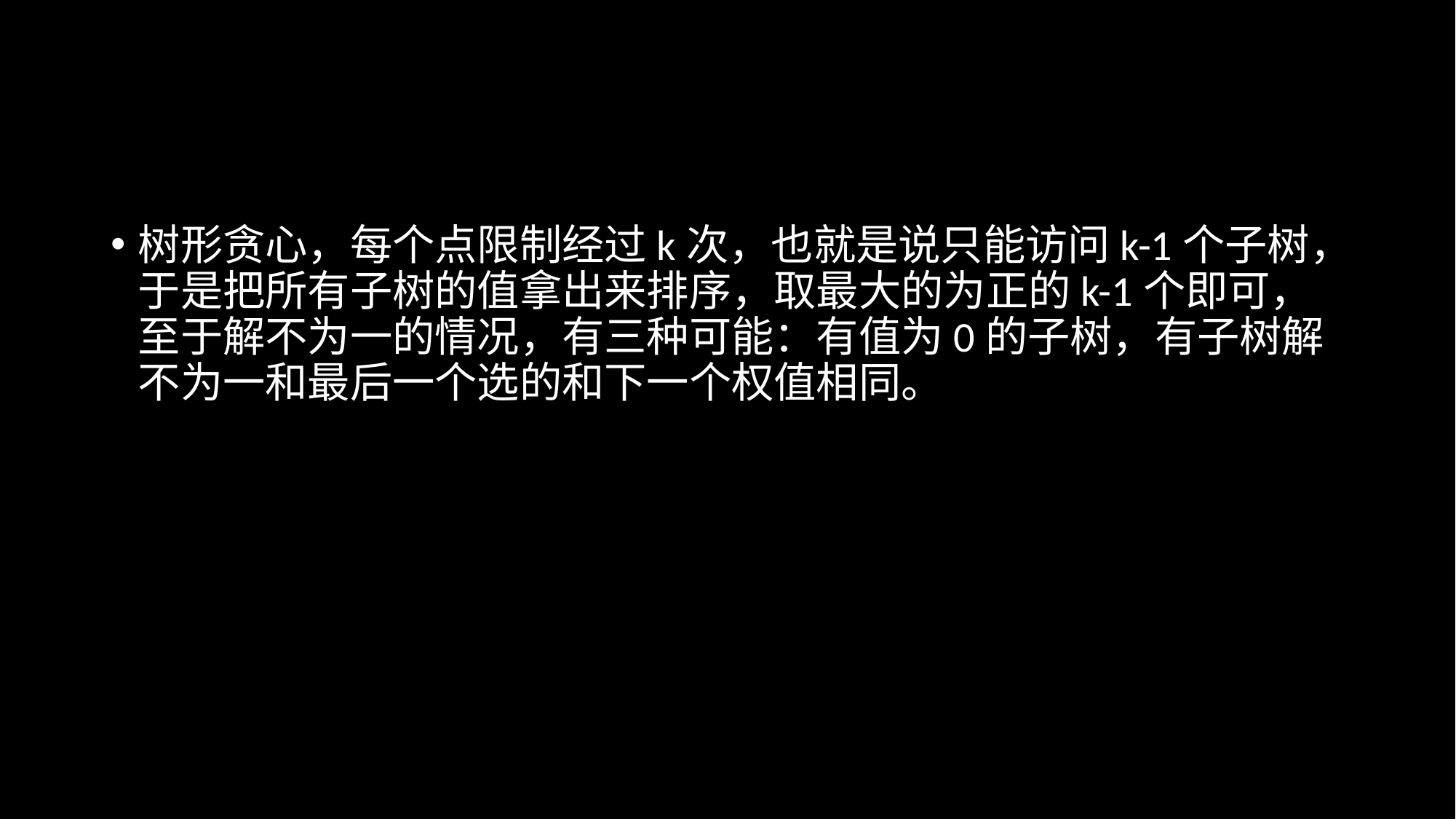

#
树形贪心，每个点限制经过k次，也就是说只能访问k-1个子树，于是把所有子树的值拿出来排序，取最大的为正的k-1个即可，至于解不为一的情况，有三种可能：有值为0的子树，有子树解不为一和最后一个选的和下一个权值相同。